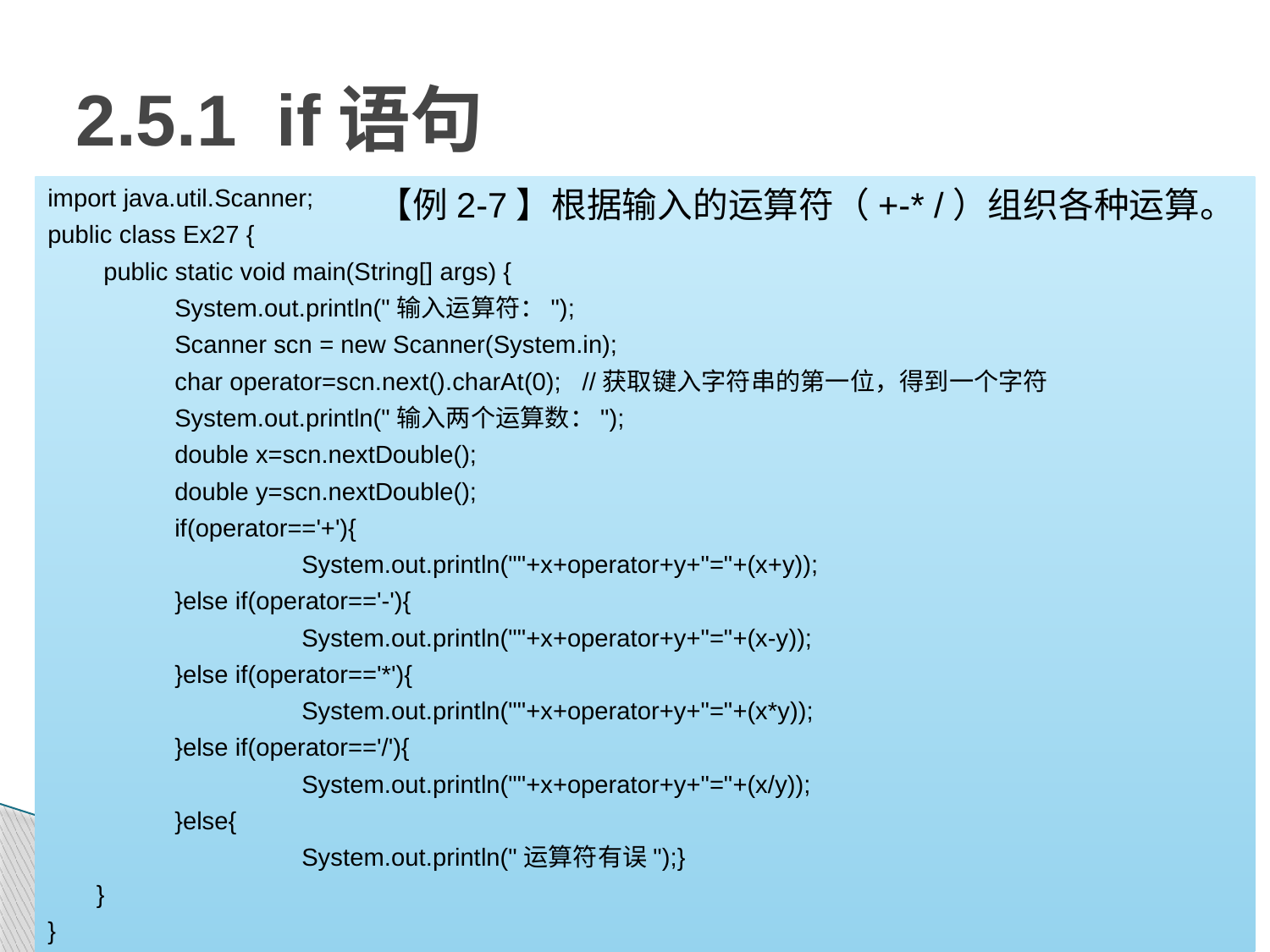

# 2.5.1  if语句
import java.util.Scanner;
public class Ex27 {
        public static void main(String[] args) {
        	System.out.println("输入运算符：");
       	Scanner scn = new Scanner(System.in);
        	char operator=scn.next().charAt(0);   //获取键入字符串的第一位，得到一个字符
	System.out.println("输入两个运算数：");
	double x=scn.nextDouble();
	double y=scn.nextDouble();
	if(operator=='+'){
		System.out.println(""+x+operator+y+"="+(x+y));
	}else if(operator=='-'){
		System.out.println(""+x+operator+y+"="+(x-y));
	}else if(operator=='*'){
		System.out.println(""+x+operator+y+"="+(x*y));
	}else if(operator=='/'){
		System.out.println(""+x+operator+y+"="+(x/y));
	}else{
		System.out.println("运算符有误");}
       }
}
【例2-7】根据输入的运算符（+-* /）组织各种运算。